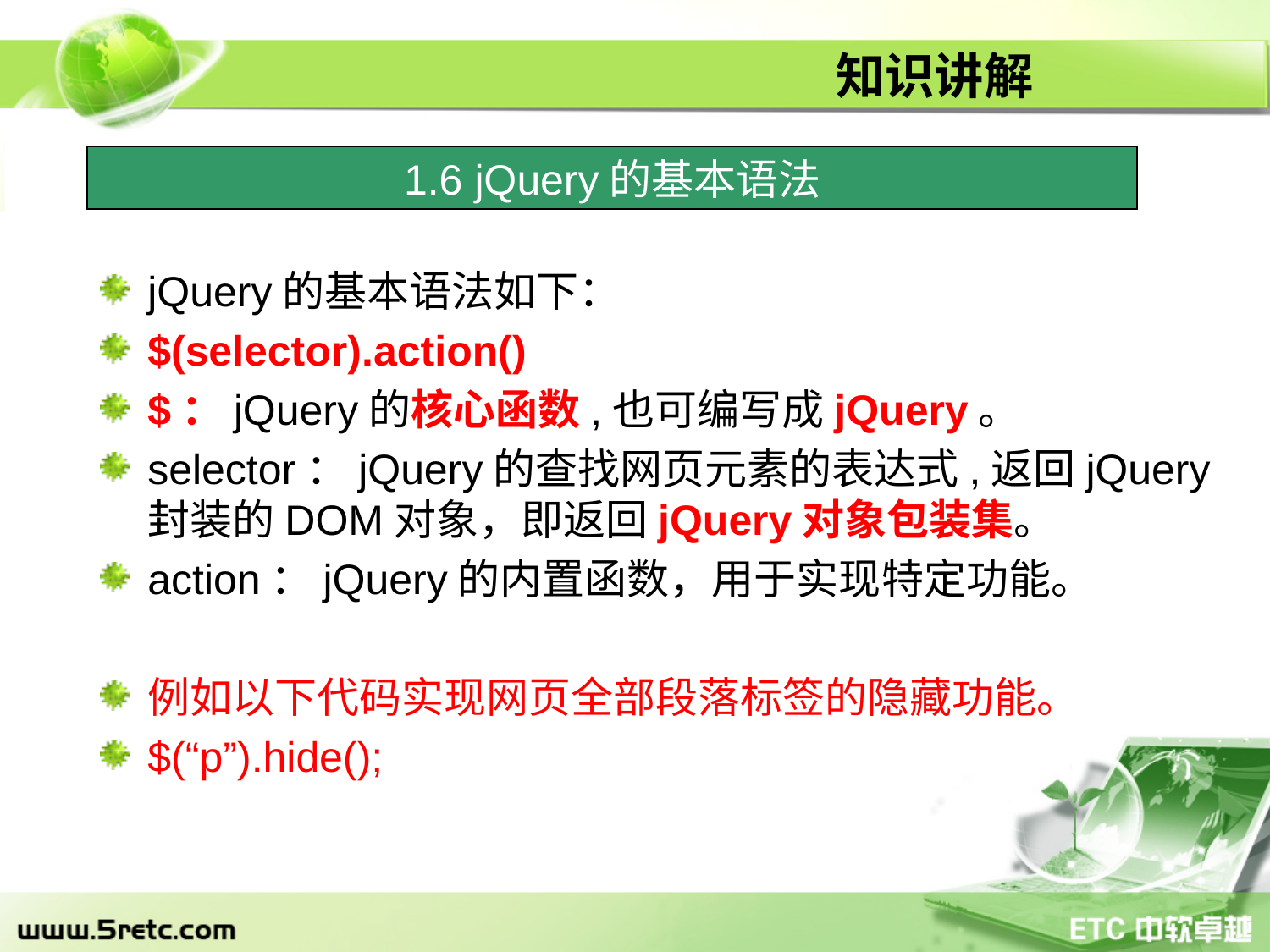

# 知识讲解
1.6 jQuery的基本语法
jQuery的基本语法如下：
$(selector).action()
$：jQuery的核心函数,也可编写成jQuery。
selector：jQuery的查找网页元素的表达式,返回jQuery封装的DOM对象，即返回jQuery对象包装集。
action：jQuery的内置函数，用于实现特定功能。

例如以下代码实现网页全部段落标签的隐藏功能。
$(“p”).hide();